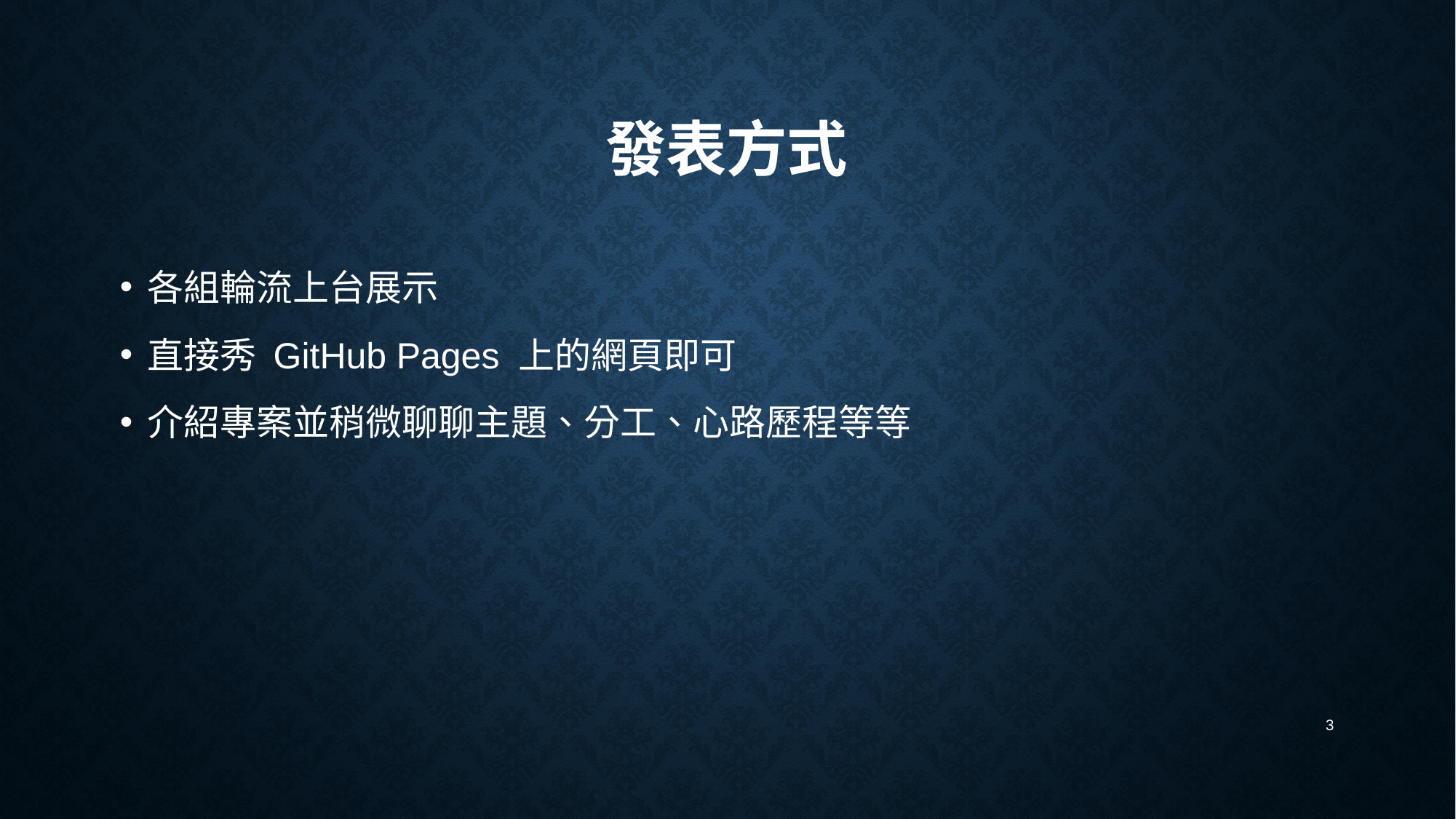

# 發表方式
各組輪流上台展示
直接秀 GitHub Pages 上的網頁即可
介紹專案並稍微聊聊主題、分工、心路歷程等等
3